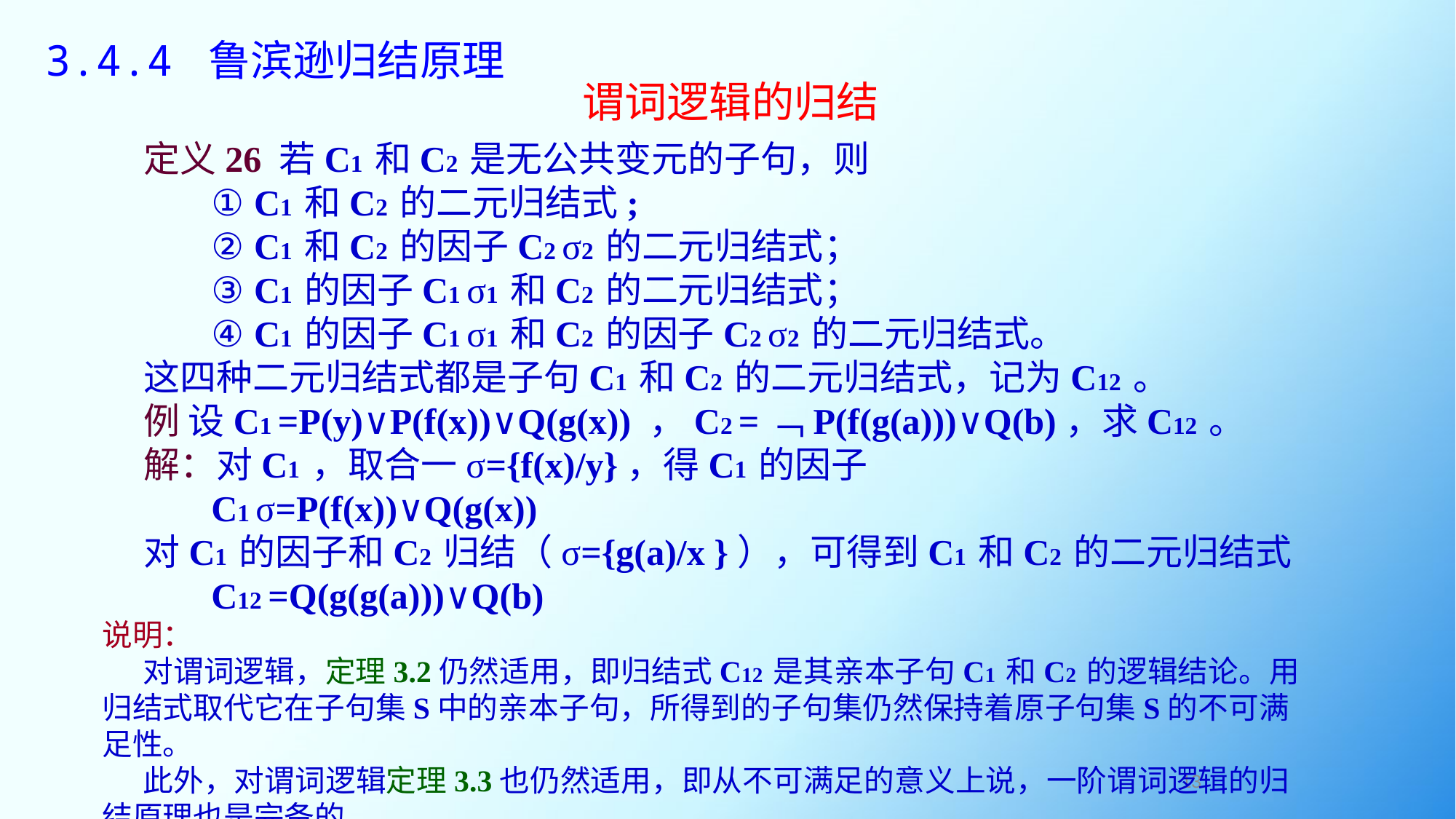

# 3.4.4 鲁滨逊归结原理
谓词逻辑的归结
    定义26 若C1 和C2 是无公共变元的子句，则
	① C1 和C2 的二元归结式;
	② C1 和C2 的因子C2 σ2 的二元归结式；
	③ C1 的因子C1 σ1 和C2 的二元归结式；
	④ C1 的因子C1 σ1 和C2 的因子C2 σ2 的二元归结式。
    这四种二元归结式都是子句C1 和C2 的二元归结式，记为C12 。
    例 设C1 =P(y)∨P(f(x))∨Q(g(x)) ，C2 =﹁P(f(g(a)))∨Q(b)，求C12 。
    解：对C1 ，取合一σ={f(x)/y}，得C1 的因子
	C1 σ=P(f(x))∨Q(g(x))
    对C1 的因子和C2 归结（σ={g(a)/x }），可得到C1 和C2 的二元归结式
	C12 =Q(g(g(a)))∨Q(b)
说明：
     对谓词逻辑，定理3.2仍然适用，即归结式C12 是其亲本子句C1 和C2 的逻辑结论。用归结式取代它在子句集S中的亲本子句，所得到的子句集仍然保持着原子句集S的不可满足性。
     此外，对谓词逻辑定理3.3也仍然适用，即从不可满足的意义上说，一阶谓词逻辑的归结原理也是完备的
13